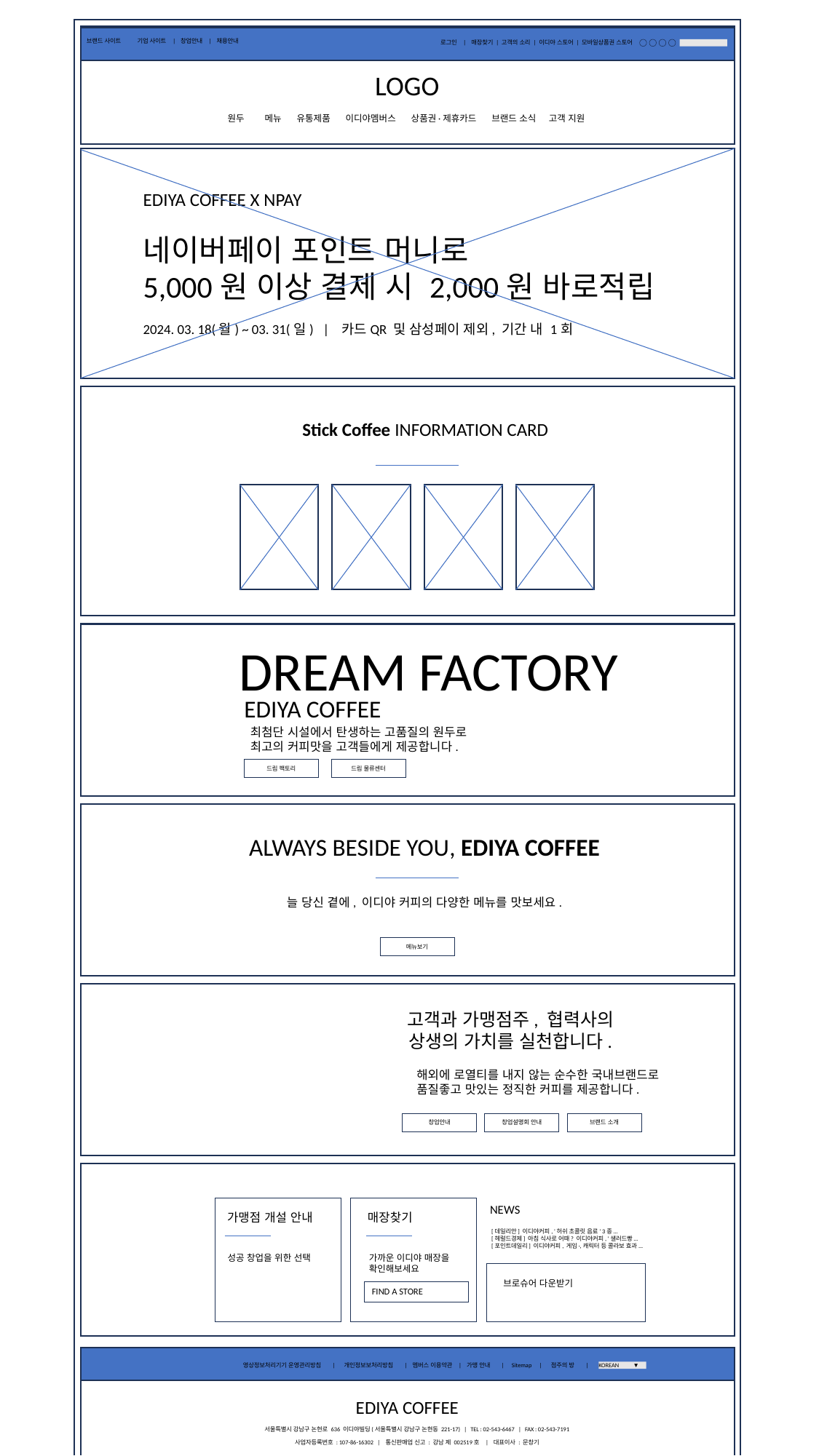

브랜드 사이트          기업 사이트   |   창업안내   |   채용안내
로그인   |   매장찾기 | 고객의 소리 | 이디야 스토어 | 모바일상품권 스토어

LOGO
원두        메뉴      유통제품      이디야멤버스      상품권·제휴카드      브랜드 소식     고객 지원

EDIYA COFFEE X NPAY

네이버페이 포인트 머니로
5,000원 이상 결제 시 2,000원 바로적립

2024. 03. 18(월) ~ 03. 31(일)   |   카드QR 및 삼성페이 제외, 기간 내 1회

Stick Coffee INFORMATION CARD

DREAM FACTORY
EDIYA COFFEE
최첨단 시설에서 탄생하는 고품질의 원두로
최고의 커피맛을 고객들에게 제공합니다.
드림 팩토리
드림 물류센터

ALWAYS BESIDE YOU, EDIYA COFFEE
늘 당신 곁에, 이디야 커피의 다양한 메뉴를 맛보세요.
메뉴보기

고객과 가맹점주, 협력사의
상생의 가치를 실천합니다.
해외에 로열티를 내지 않는 순수한 국내브랜드로
품질좋고 맛있는 정직한 커피를 제공합니다.
창업안내
창업설명회 안내
브랜드 소개

NEWS

가맹점 개설 안내
매장찾기
[데일리안] 이디야커피, '허쉬 초콜릿 음료' 3종...
[헤럴드경제] 아침 식사로 어때? 이디야커피, '샐러드빵...
[포인트데일리] 이디야커피, 게임·,캐릭터 등 콜라보 효과...
성공 창업을 위한 선택
가까운 이디야 매장을
확인해보세요

브로슈어 다운받기
FIND A STORE

영상정보처리기기 운영관리방침      |      개인정보보처리방침      |   멤버스 이용약관   |   가맹 안내      |      Sitemap      |      점주의 방      |        KOREAN           ▼

EDIYA COFFEE
서울특별시 강남구 논현로 636 이디야빌딩(서울특별시 강남구 논현동 221-17)   |   TEL : 02-543-6467   |   FAX : 02-543-7191
사업자등록번호 : 107-86-16302   |   통신판매업 신고 : 강남 제 002519호   |   대표이사 : 문창기
ⓒ 2017 EDIYA COFFEE COMPANY. ALL RIGHTS RESERVED..